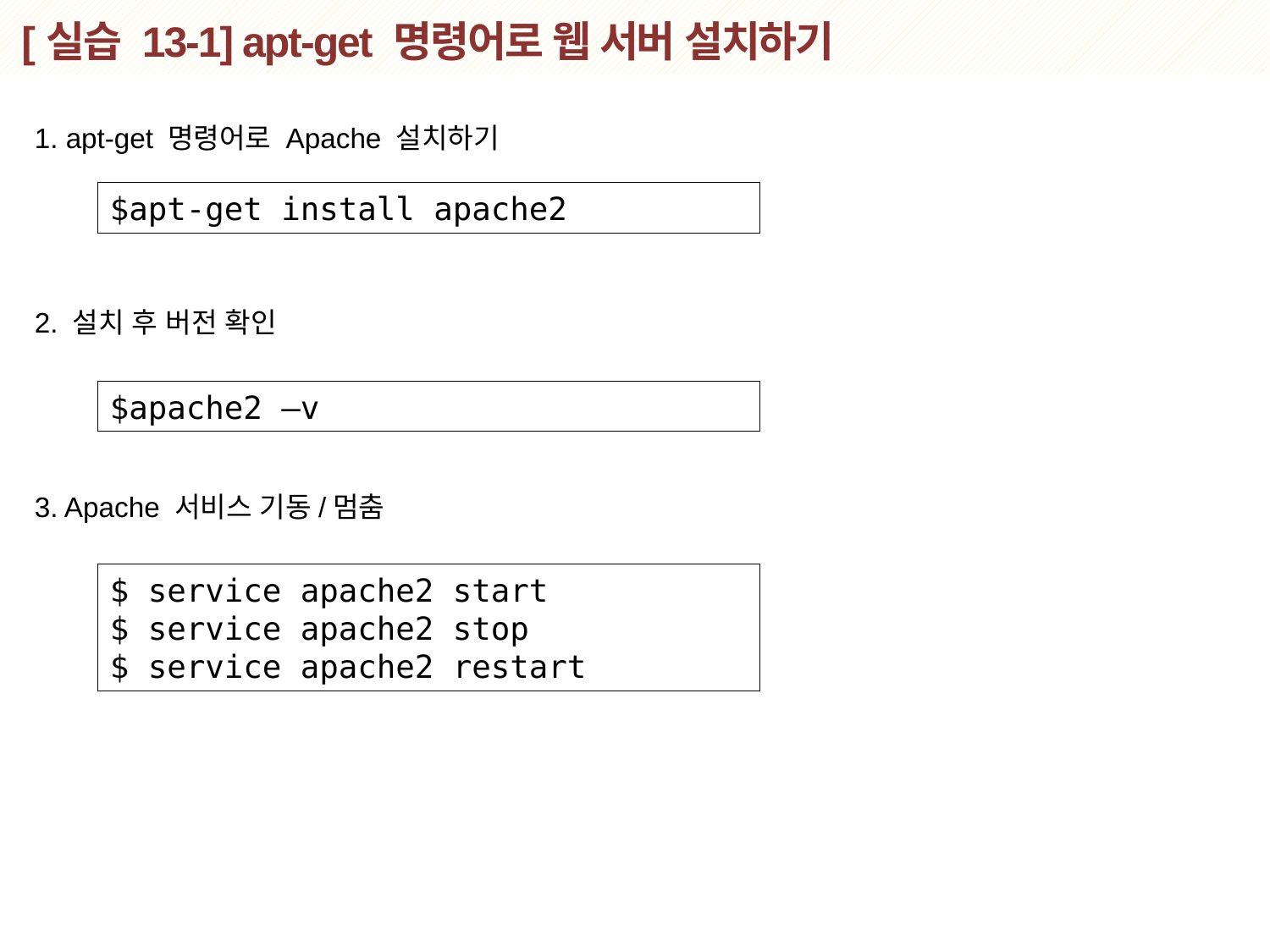

# [실습 13-1] apt-get 명령어로 웹 서버 설치하기
1. apt-get 명령어로 Apache 설치하기

2. 설치 후 버전 확인

3. Apache 서비스 기동/멈춤

$apt-get install apache2
$apache2 –v
$ service apache2 start
$ service apache2 stop
$ service apache2 restart